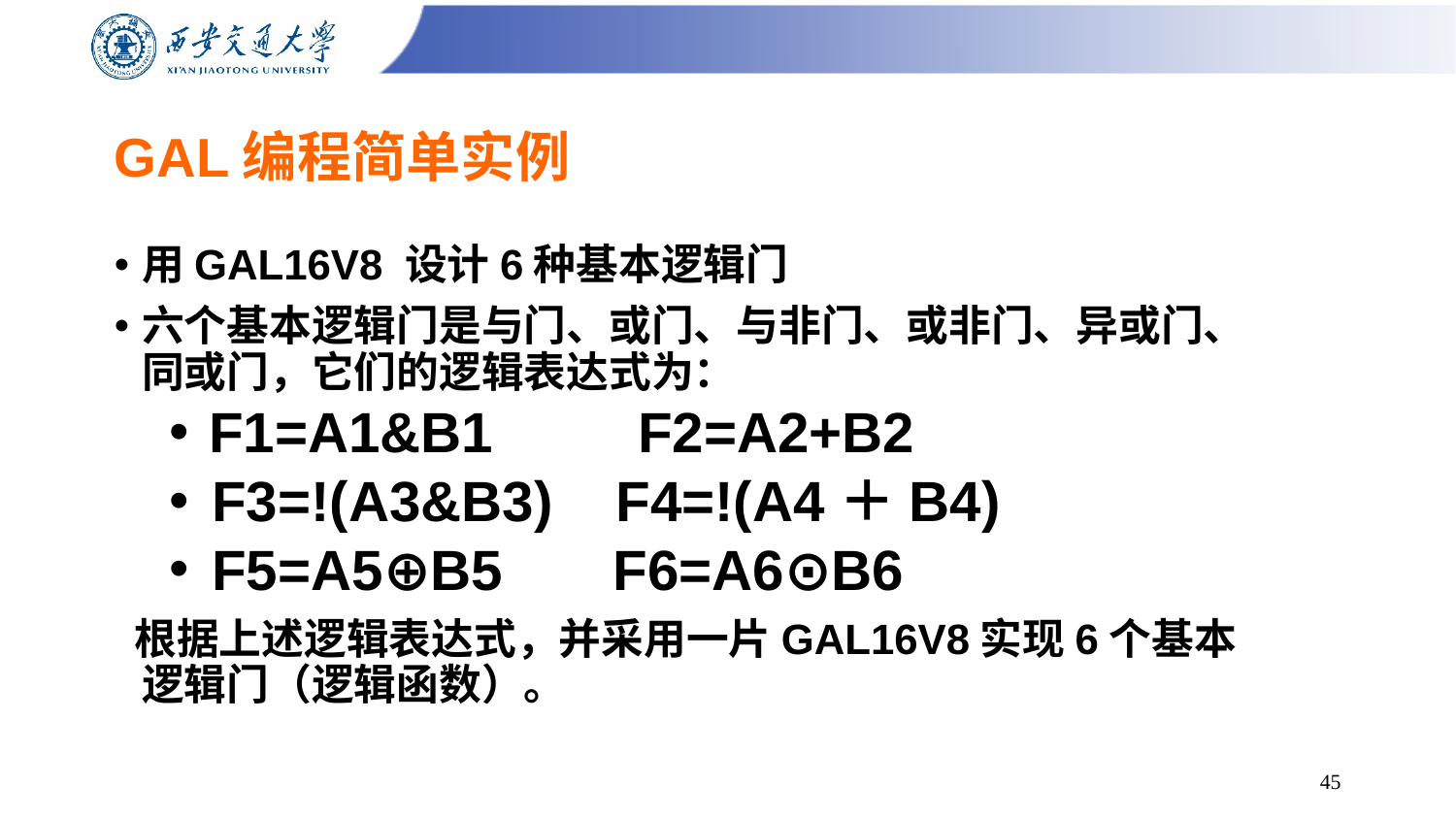

# GAL编程简单实例
用GAL16V8 设计6种基本逻辑门
六个基本逻辑门是与门、或门、与非门、或非门、异或门、同或门，它们的逻辑表达式为：
 F1=A1&B1           F2=A2+B2
 F3=!(A3&B3)    F4=!(A4＋B4)
 F5=A5⊕B5       F6=A6⊙B6
 根据上述逻辑表达式，并采用一片GAL16V8实现6个基本逻辑门（逻辑函数）。
45